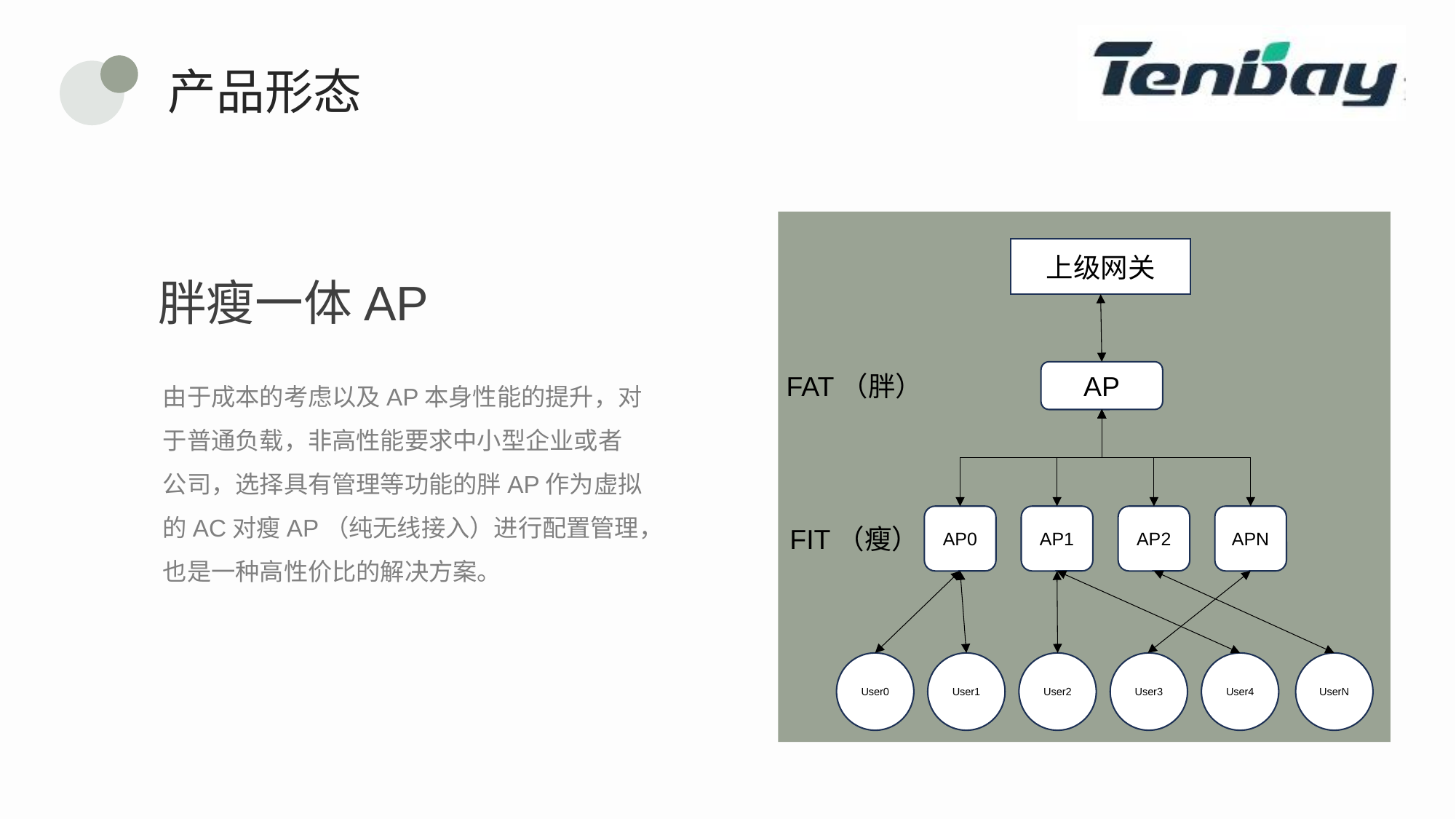

产品形态

上级网关
胖瘦一体AP
AP
由于成本的考虑以及AP本身性能的提升，对于普通负载，非高性能要求中小型企业或者公司，选择具有管理等功能的胖AP作为虚拟的AC对瘦AP（纯无线接入）进行配置管理，也是一种高性价比的解决方案。
FAT（胖）
APN
AP2
AP0
AP1
FIT（瘦）
UserN
User0
User4
User1
User2
User3